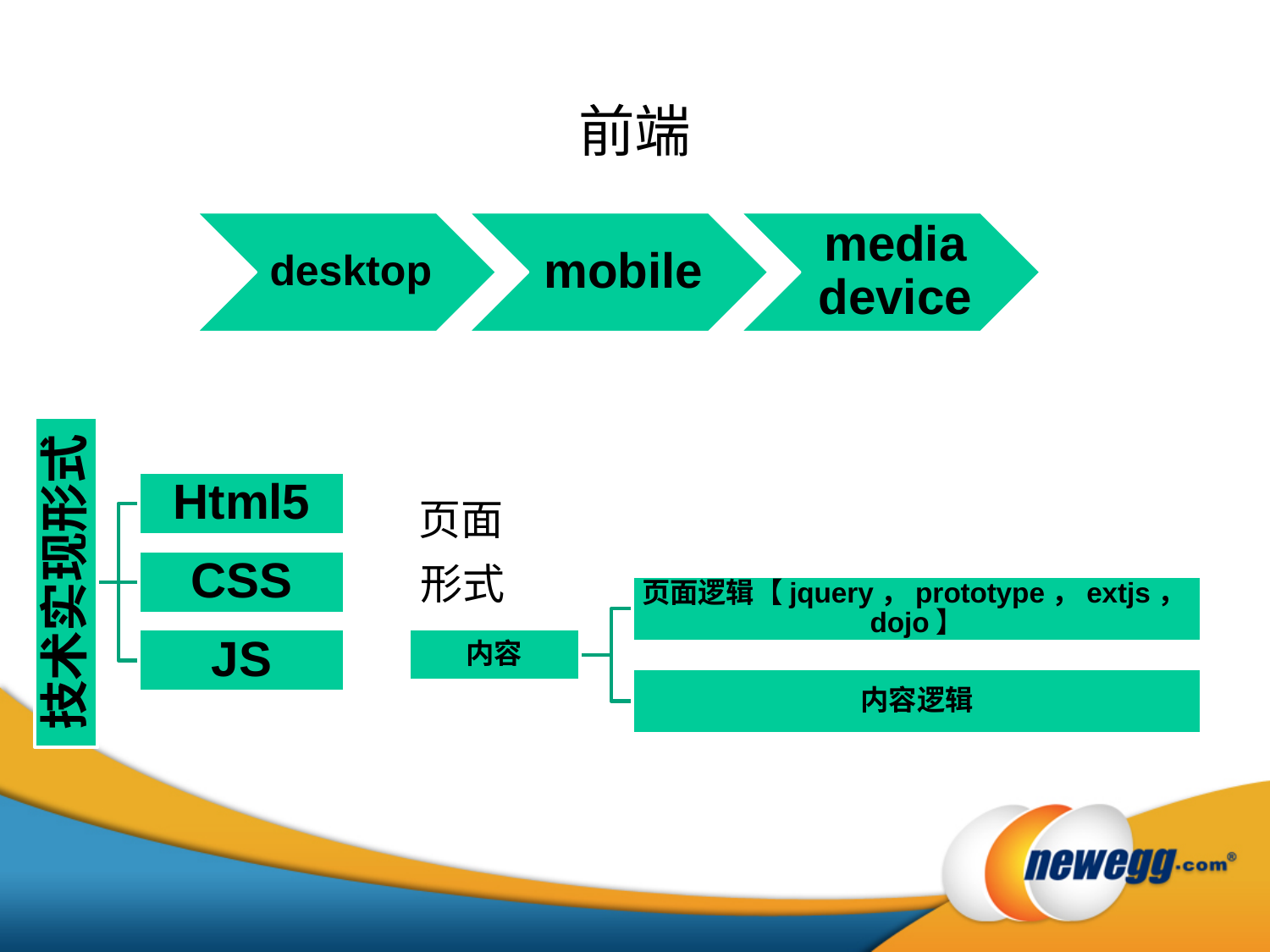

# 前端
desktop
mobile
mediadevice

技术实现形式
Html5
CSS
JS
页面
形式
内容
页面逻辑【jquery，prototype，extjs，dojo】
内容逻辑